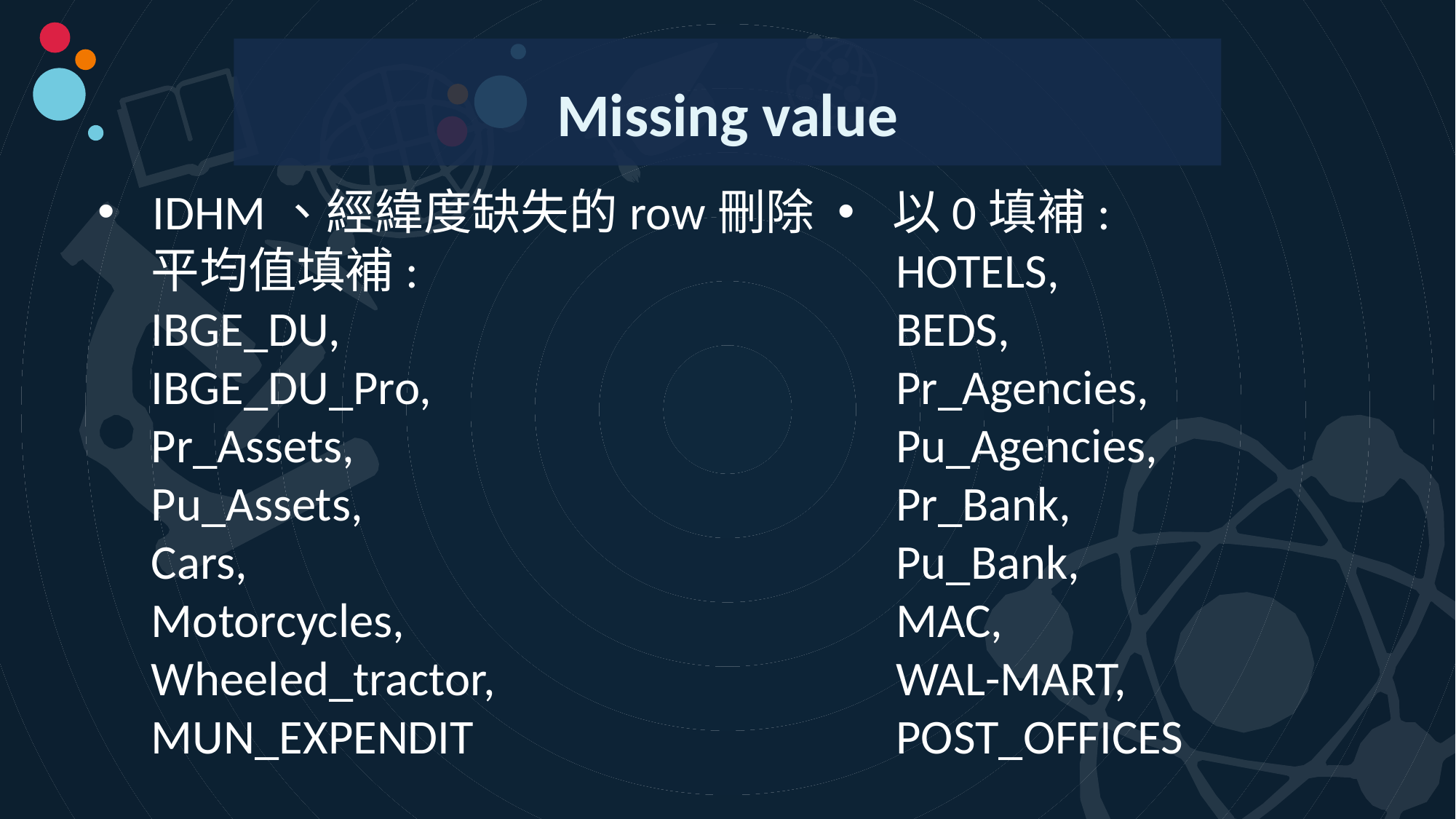

Missing value
IDHM、經緯度缺失的row刪除
平均值填補:
IBGE_DU,
IBGE_DU_Pro,
Pr_Assets,
Pu_Assets,
Cars,
Motorcycles,
Wheeled_tractor,
MUN_EXPENDIT
以0填補:
HOTELS,
BEDS,
Pr_Agencies,
Pu_Agencies,
Pr_Bank,
Pu_Bank,
MAC,
WAL-MART,
POST_OFFICES